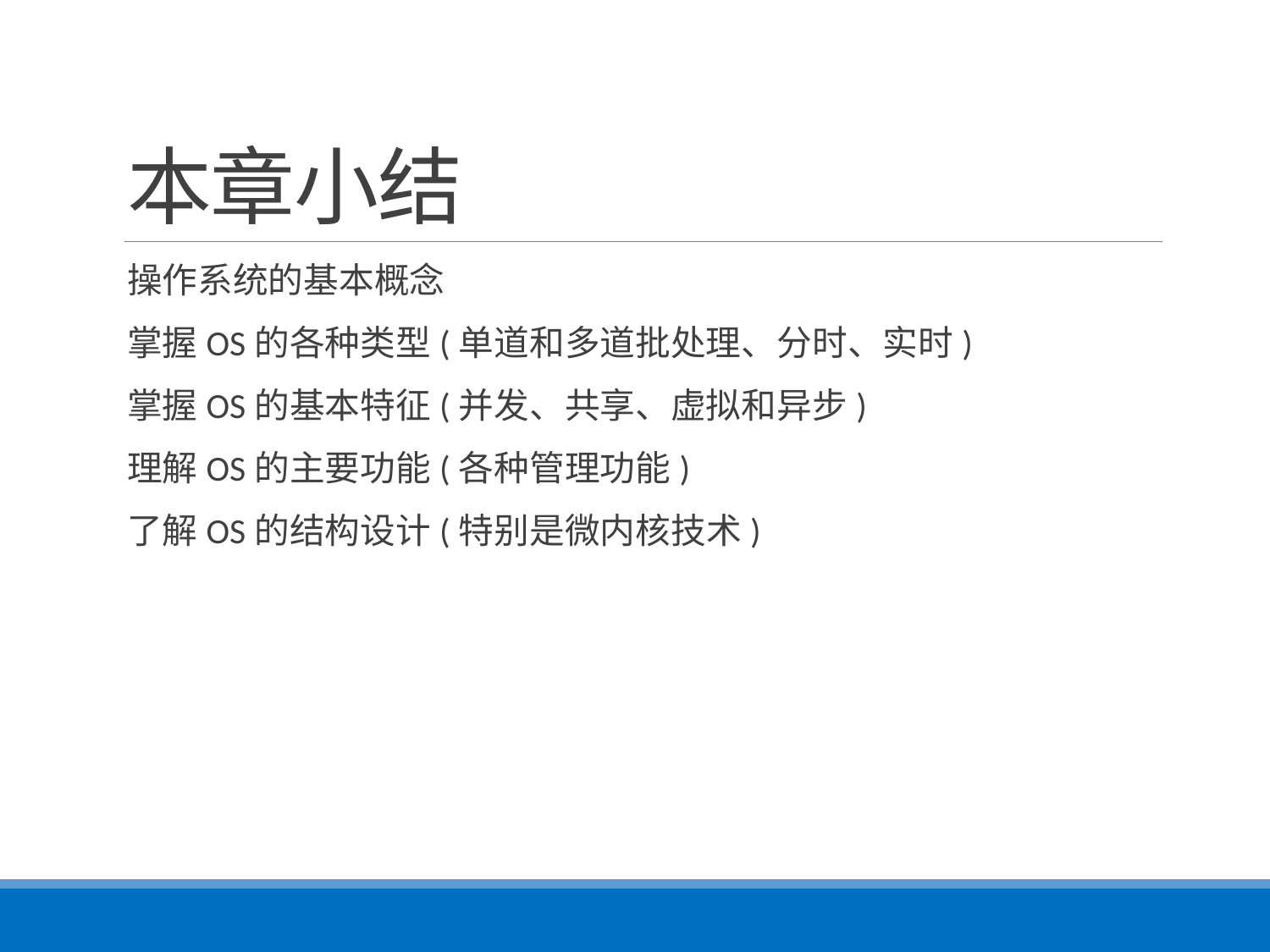

# 本章小结
操作系统的基本概念
掌握OS的各种类型(单道和多道批处理、分时、实时)
掌握OS的基本特征(并发、共享、虚拟和异步)
理解OS的主要功能(各种管理功能)
了解OS的结构设计(特别是微内核技术)